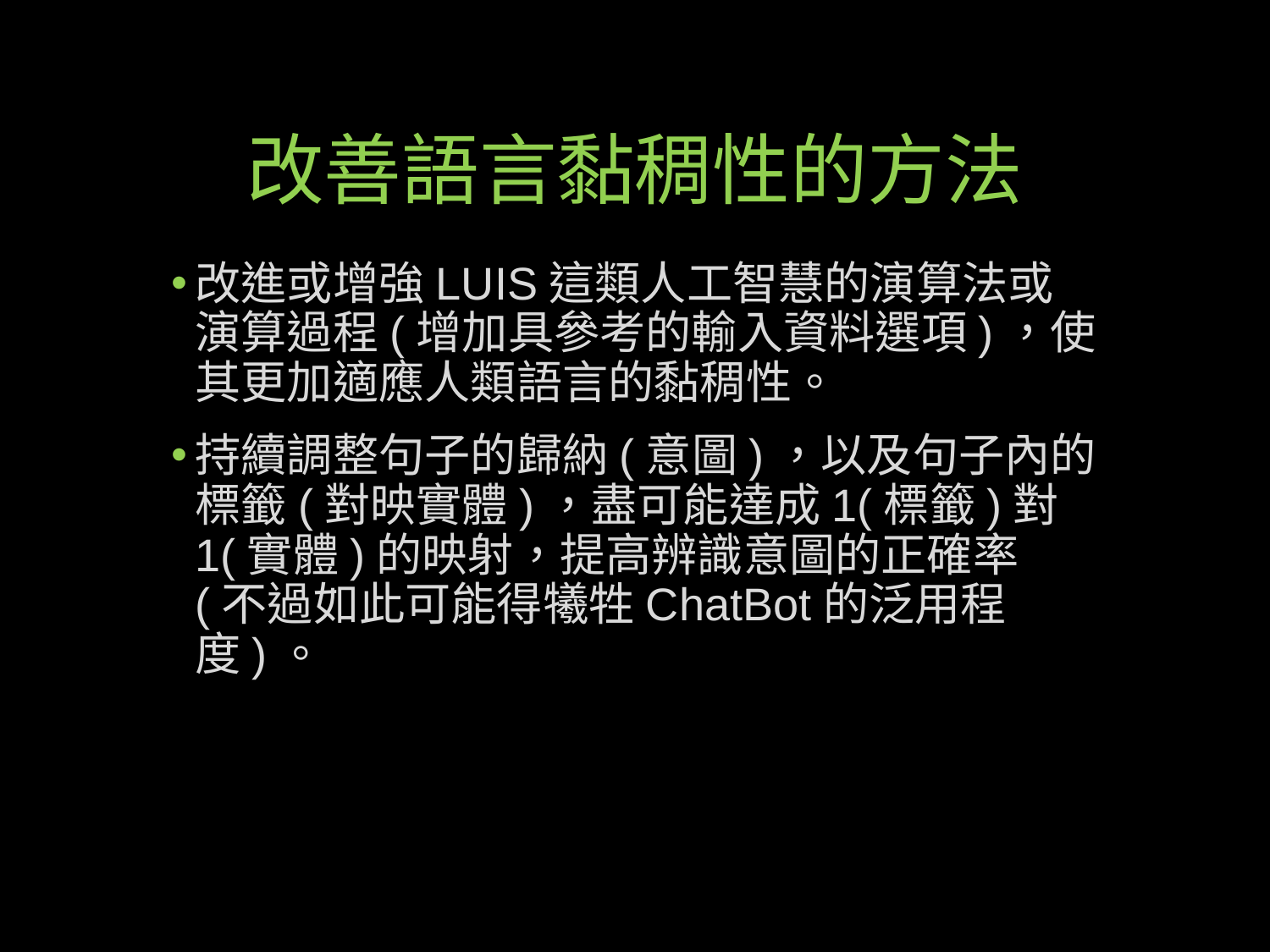

# 改善語言黏稠性的方法
改進或增強LUIS這類人工智慧的演算法或演算過程(增加具參考的輸入資料選項)，使其更加適應人類語言的黏稠性。
持續調整句子的歸納(意圖)，以及句子內的標籤(對映實體)，盡可能達成1(標籤)對1(實體)的映射，提高辨識意圖的正確率(不過如此可能得犧牲ChatBot的泛用程度)。